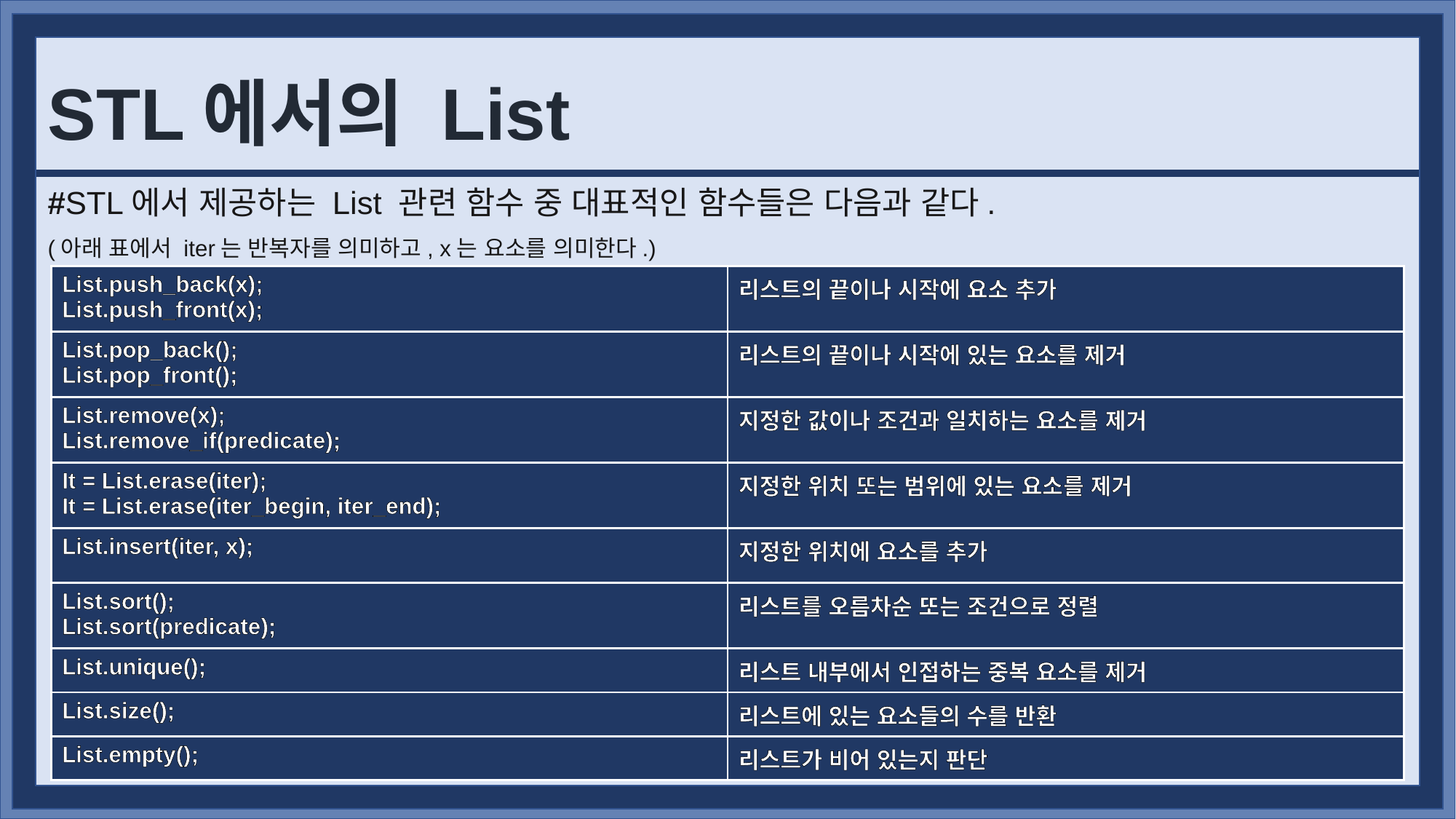

# STL에서의 List
#STL에서 제공하는 List 관련 함수 중 대표적인 함수들은 다음과 같다.
(아래 표에서 iter는 반복자를 의미하고, x는 요소를 의미한다.)
| List.push\_back(x); List.push\_front(x); | 리스트의 끝이나 시작에 요소 추가 |
| --- | --- |
| List.pop\_back(); List.pop\_front(); | 리스트의 끝이나 시작에 있는 요소를 제거 |
| List.remove(x); List.remove\_if(predicate); | 지정한 값이나 조건과 일치하는 요소를 제거 |
| It = List.erase(iter); It = List.erase(iter\_begin, iter\_end); | 지정한 위치 또는 범위에 있는 요소를 제거 |
| List.insert(iter, x); | 지정한 위치에 요소를 추가 |
| List.sort(); List.sort(predicate); | 리스트를 오름차순 또는 조건으로 정렬 |
| List.unique(); | 리스트 내부에서 인접하는 중복 요소를 제거 |
| List.size(); | 리스트에 있는 요소들의 수를 반환 |
| List.empty(); | 리스트가 비어 있는지 판단 |